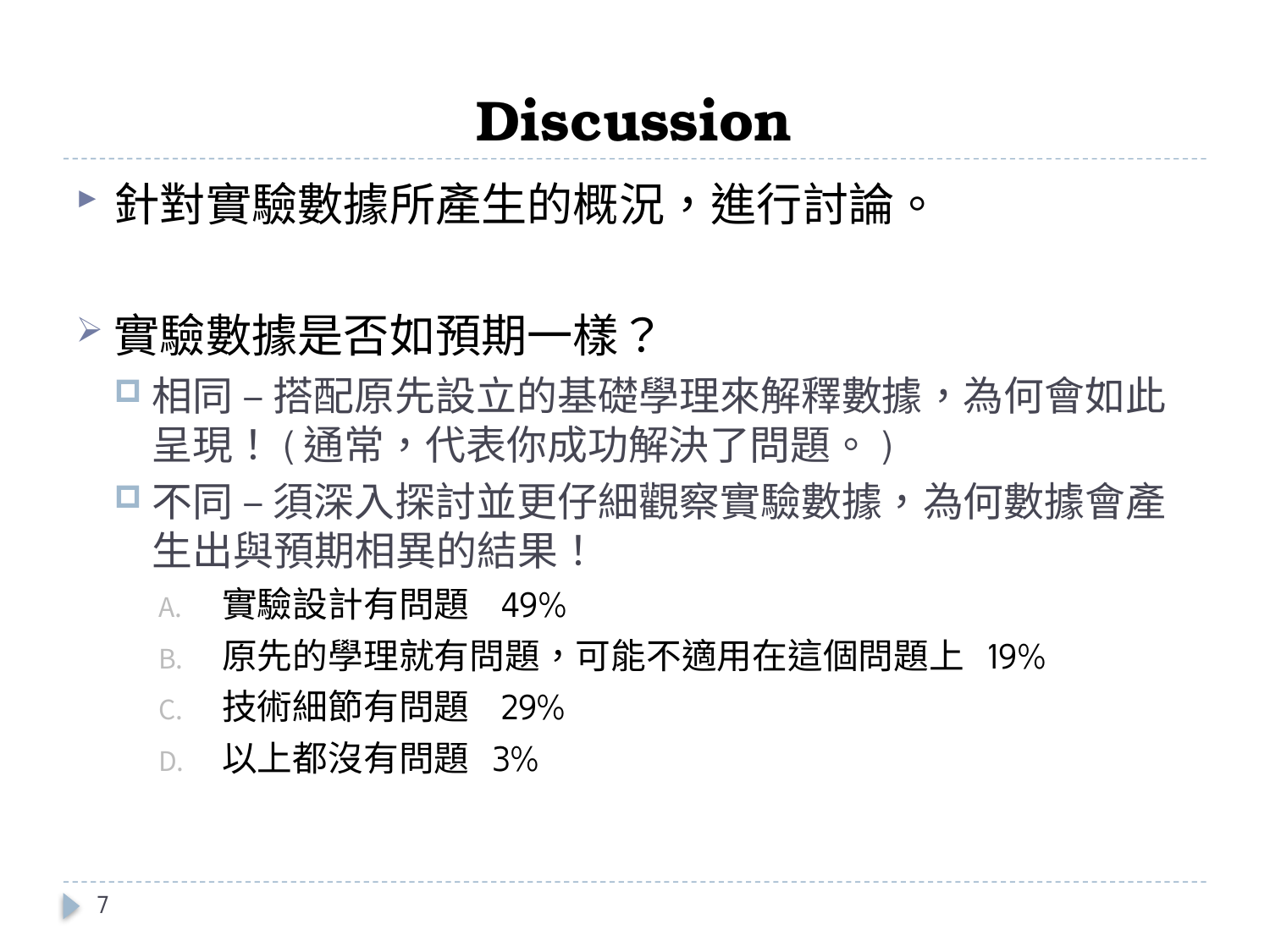

# Discussion
針對實驗數據所產生的概況，進行討論。

實驗數據是否如預期一樣？
相同 – 搭配原先設立的基礎學理來解釋數據，為何會如此呈現！(通常，代表你成功解決了問題。)
不同 – 須深入探討並更仔細觀察實驗數據，為何數據會產生出與預期相異的結果！
實驗設計有問題   49%
原先的學理就有問題，可能不適用在這個問題上  19%
技術細節有問題   29%
以上都沒有問題  3%
7